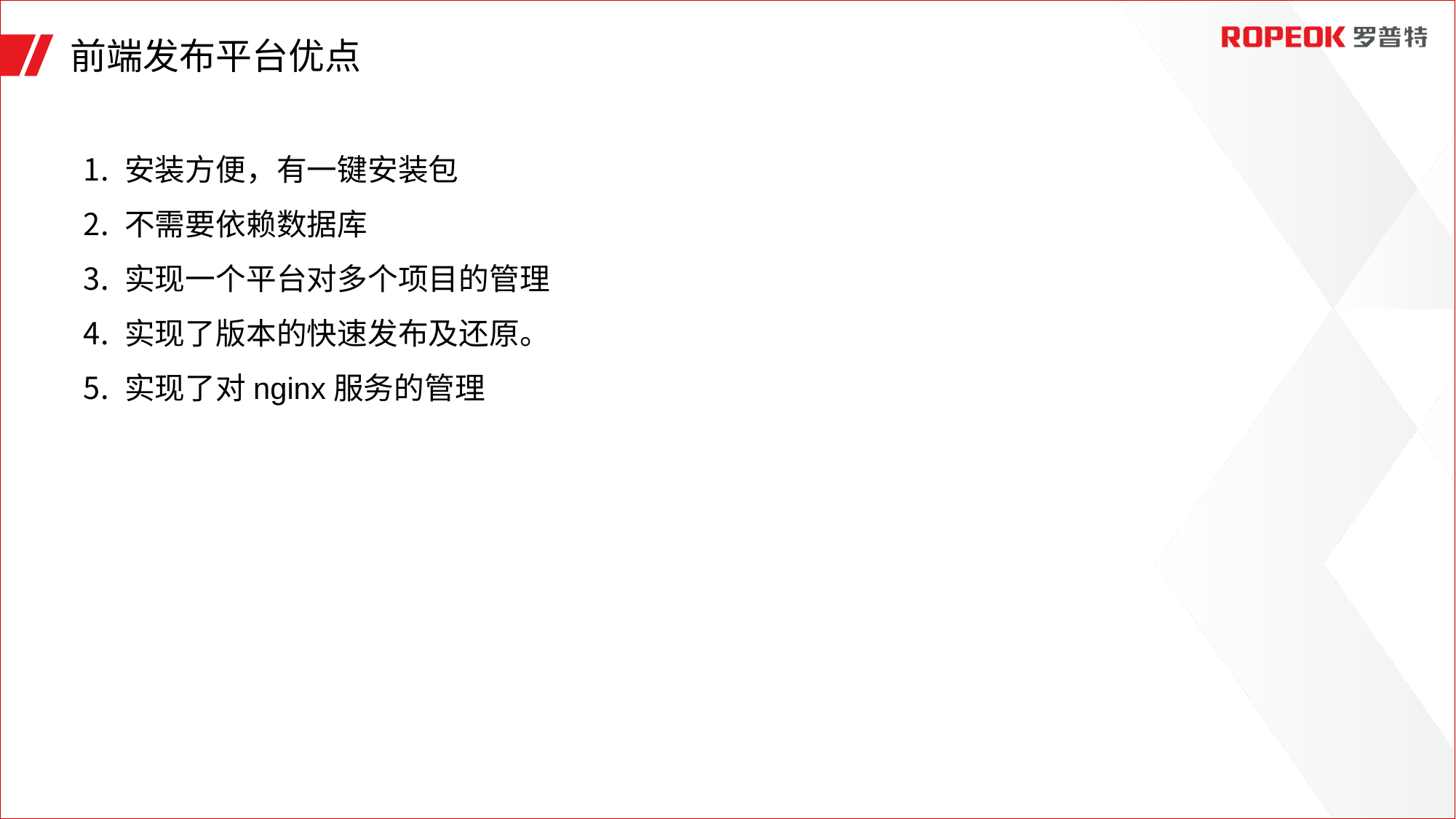

前端发布平台优点

安装方便，有一键安装包
不需要依赖数据库
实现一个平台对多个项目的管理
实现了版本的快速发布及还原。
实现了对nginx服务的管理